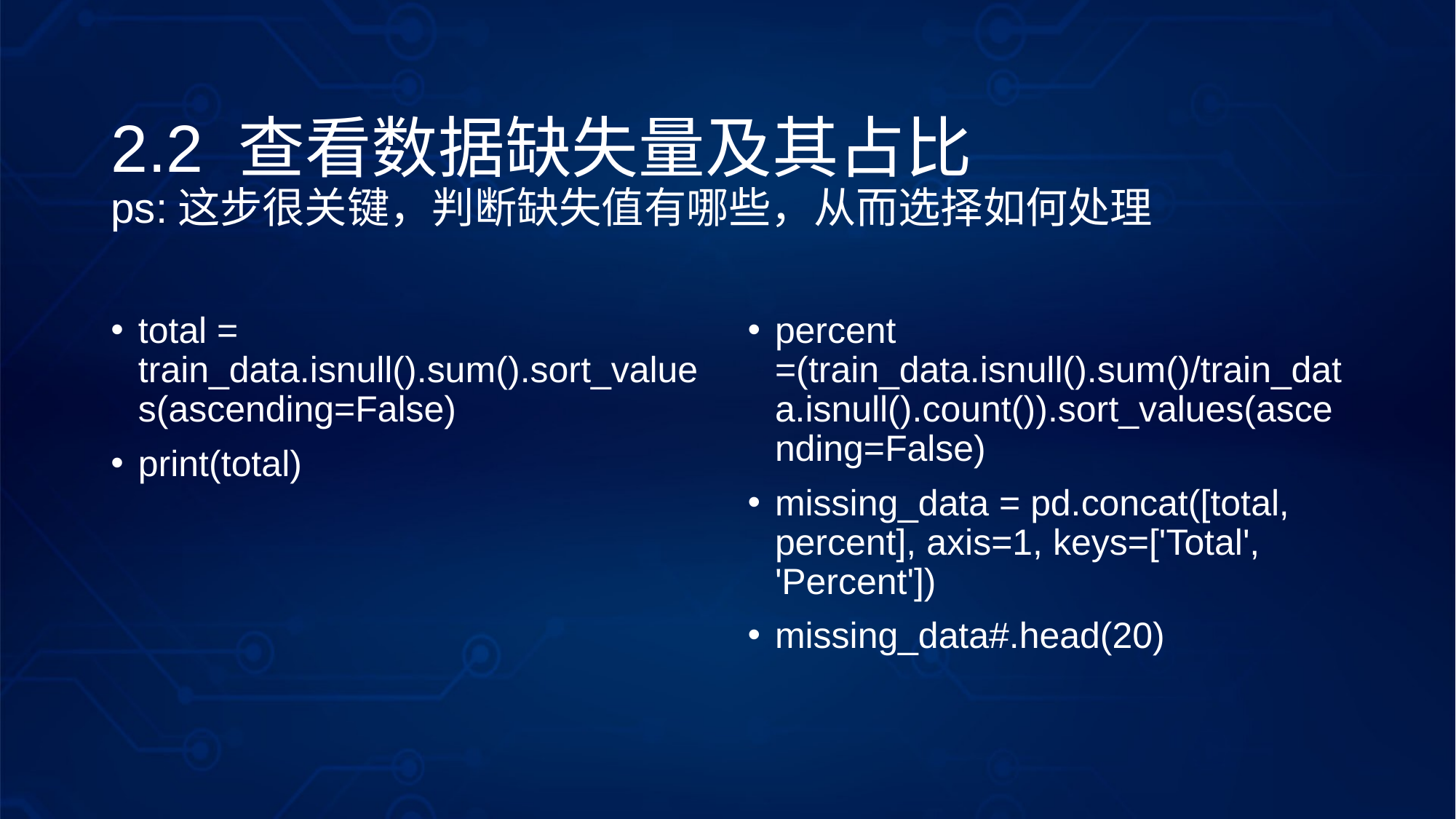

# 2.2 查看数据缺失量及其占比 ps:这步很关键，判断缺失值有哪些，从而选择如何处理
total = train_data.isnull().sum().sort_values(ascending=False)
print(total)

percent =(train_data.isnull().sum()/train_data.isnull().count()).sort_values(ascending=False)
missing_data = pd.concat([total, percent], axis=1, keys=['Total', 'Percent'])
missing_data#.head(20)